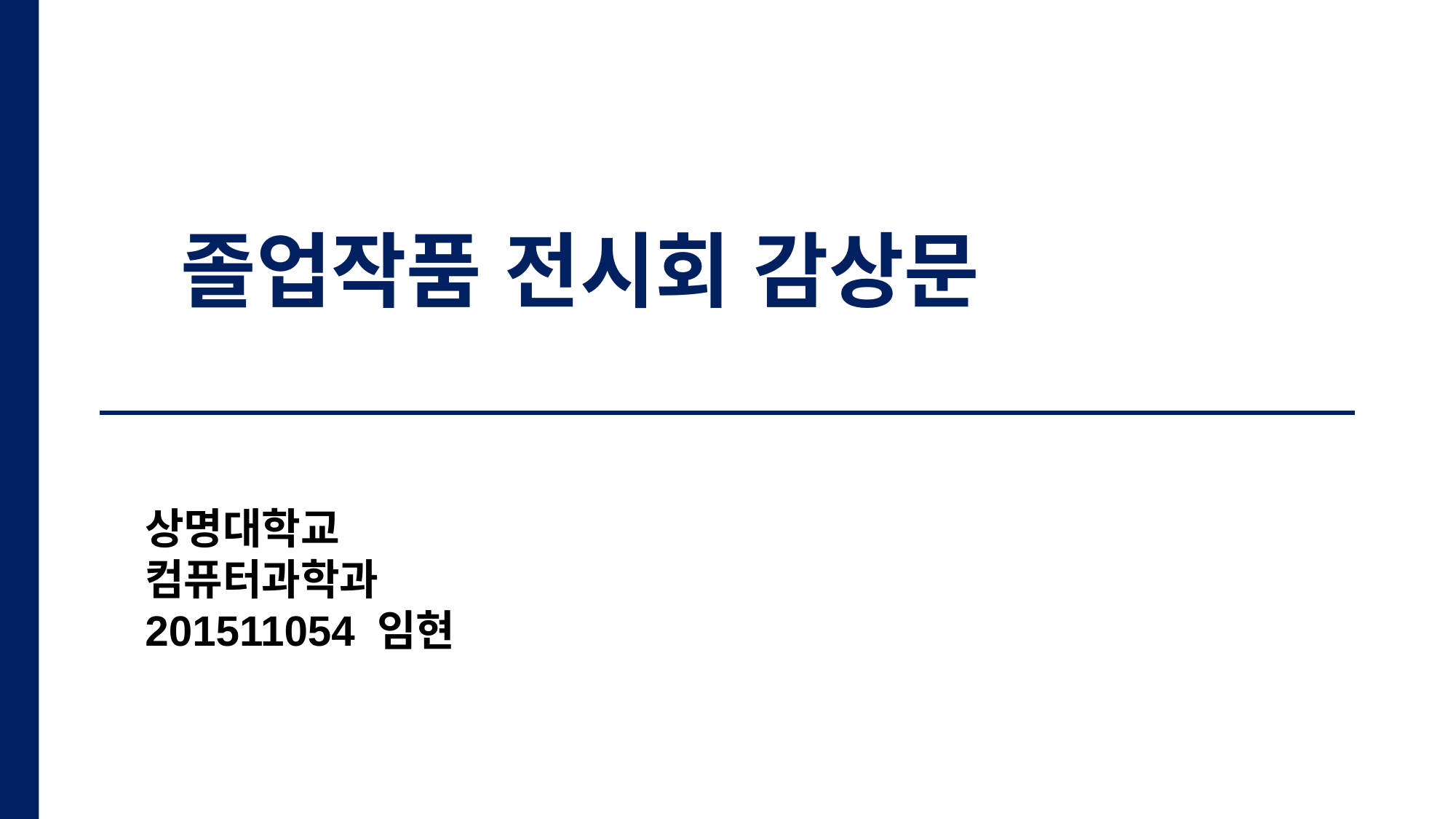

졸업작품 전시회 감상문
상명대학교
컴퓨터과학과
201511054 임현